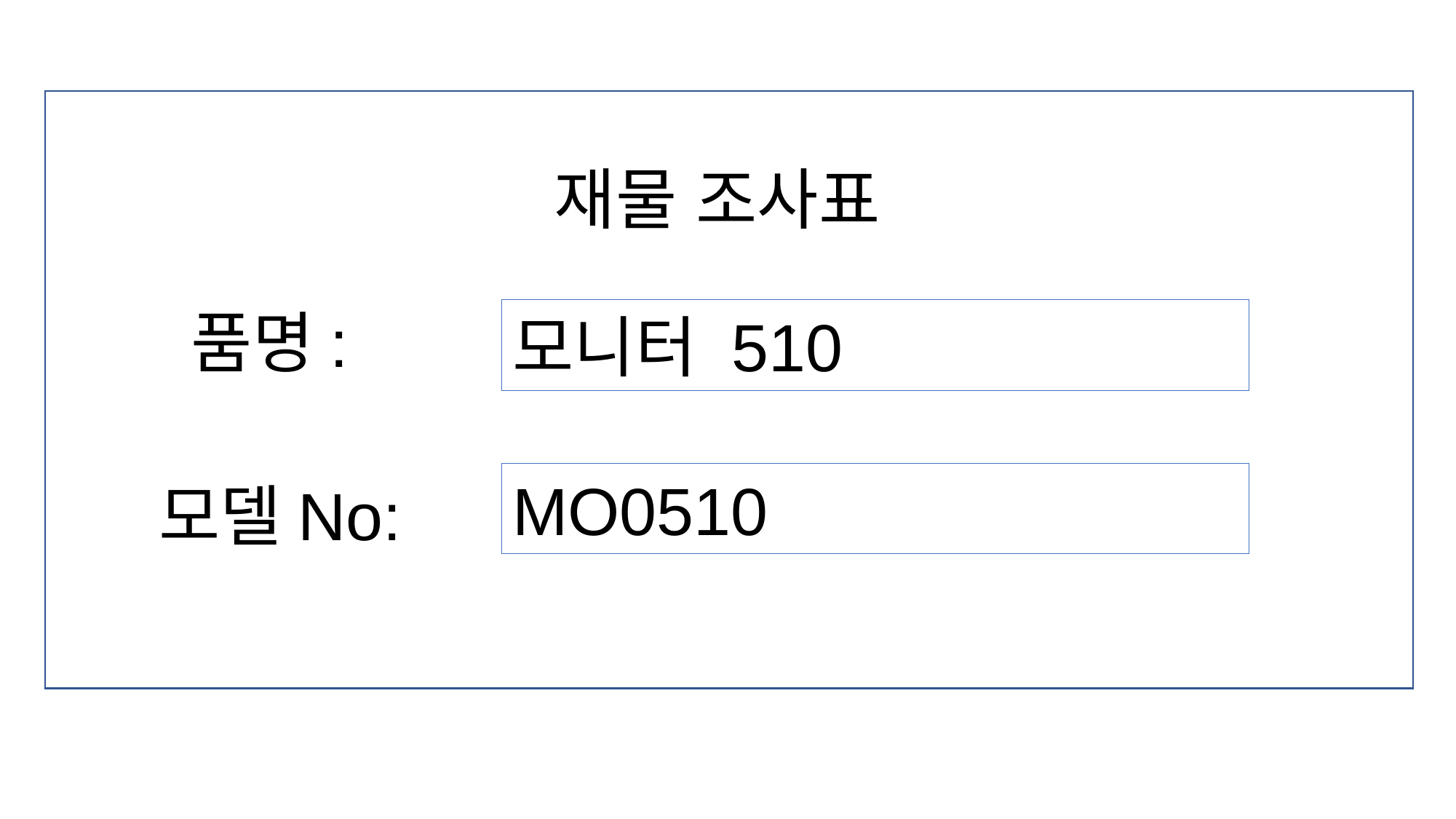

재물 조사표
품명:
모니터 510
MO0510
모델No: